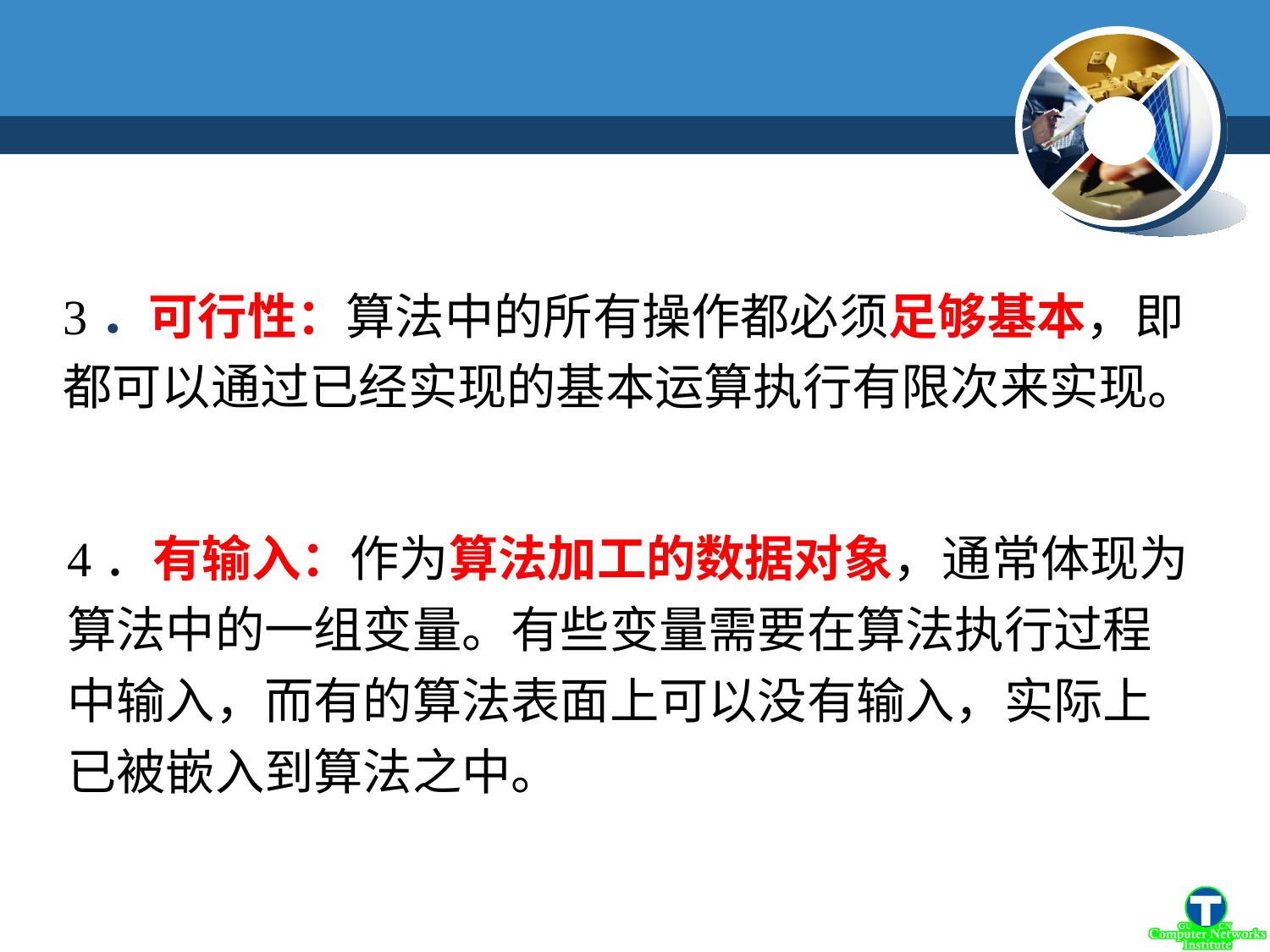

3．可行性：算法中的所有操作都必须足够基本，即都可以通过已经实现的基本运算执行有限次来实现。
4．有输入：作为算法加工的数据对象，通常体现为算法中的一组变量。有些变量需要在算法执行过程中输入，而有的算法表面上可以没有输入，实际上已被嵌入到算法之中。